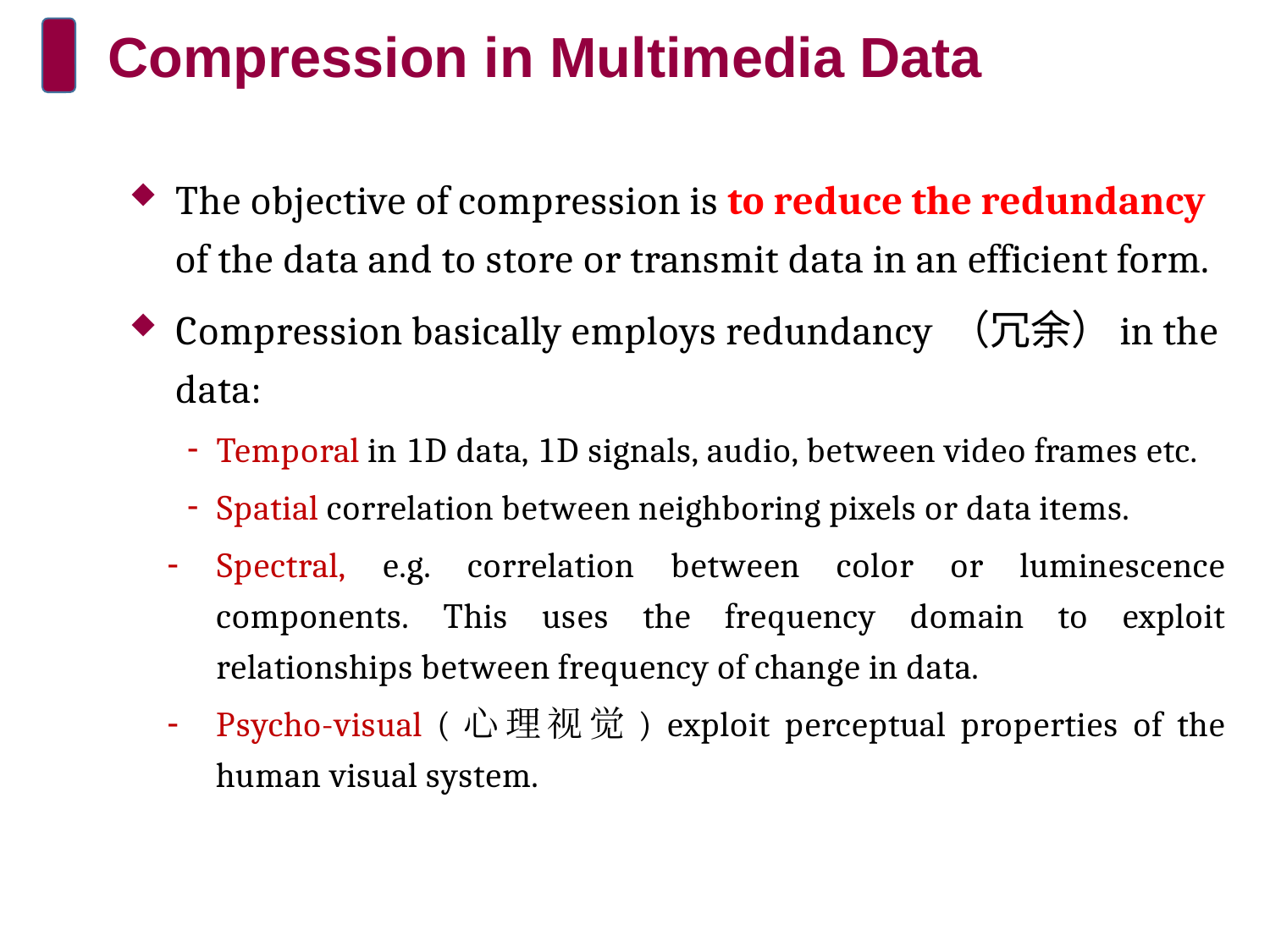

# Compression in Multimedia Data
The objective of compression is to reduce the redundancy of the data and to store or transmit data in an efficient form.
Compression basically employs redundancy （冗余）in the data:
Temporal in 1D data, 1D signals, audio, between video frames etc.
Spatial correlation between neighboring pixels or data items.
Spectral, e.g. correlation between color or luminescence components. This uses the frequency domain to exploit relationships between frequency of change in data.
Psycho-visual (心理视觉) exploit perceptual properties of the human visual system.